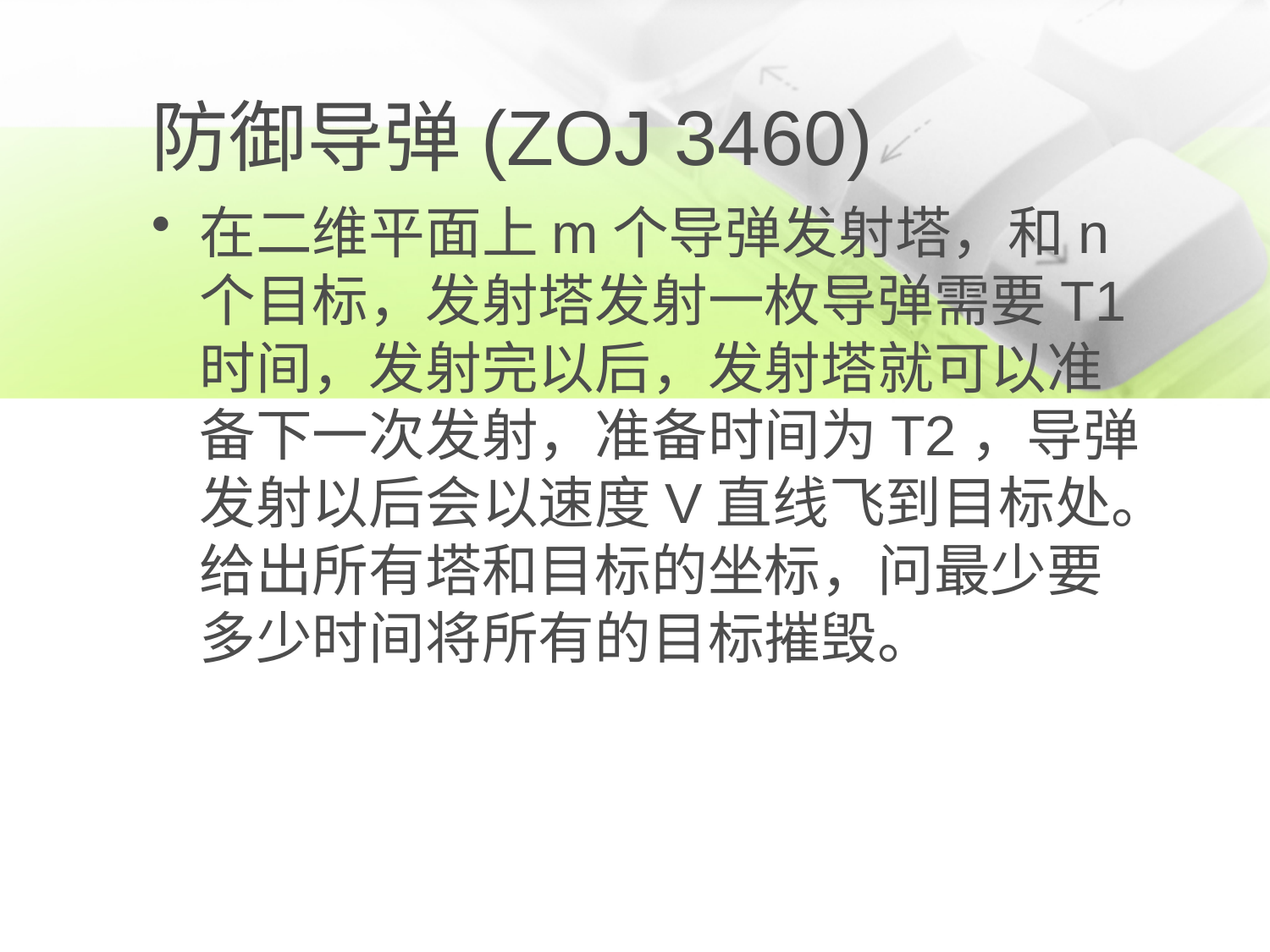

# 防御导弹(ZOJ 3460)
在二维平面上m个导弹发射塔，和n个目标，发射塔发射一枚导弹需要T1时间，发射完以后，发射塔就可以准备下一次发射，准备时间为T2，导弹发射以后会以速度V直线飞到目标处。给出所有塔和目标的坐标，问最少要多少时间将所有的目标摧毁。